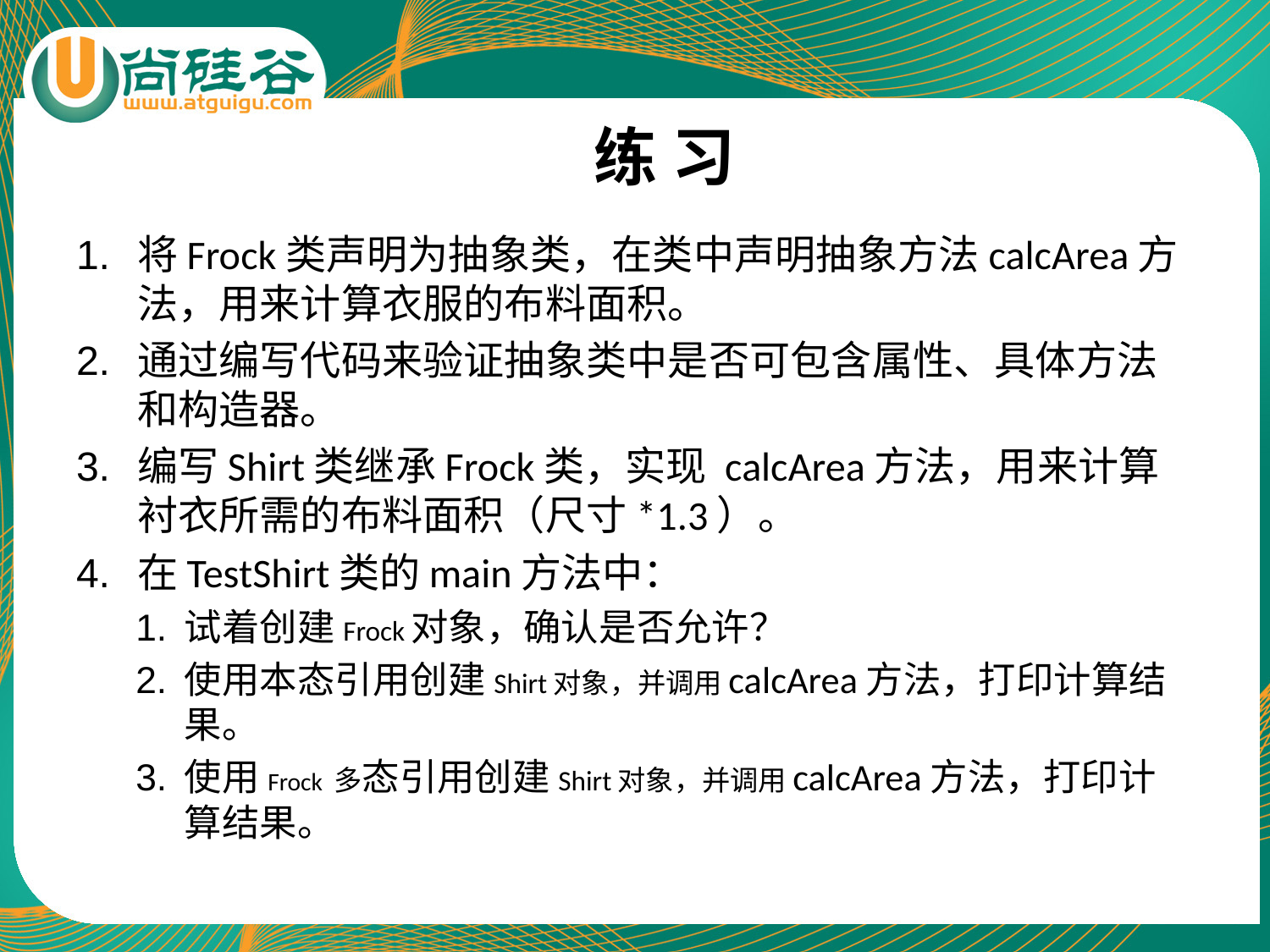

# 练 习
将Frock类声明为抽象类，在类中声明抽象方法calcArea方法，用来计算衣服的布料面积。
通过编写代码来验证抽象类中是否可包含属性、具体方法和构造器。
编写Shirt类继承Frock类，实现 calcArea方法，用来计算衬衣所需的布料面积（尺寸*1.3）。
在TestShirt类的main方法中：
试着创建Frock对象，确认是否允许？
使用本态引用创建Shirt对象，并调用calcArea方法，打印计算结果。
使用Frock 多态引用创建Shirt对象，并调用calcArea方法，打印计算结果。